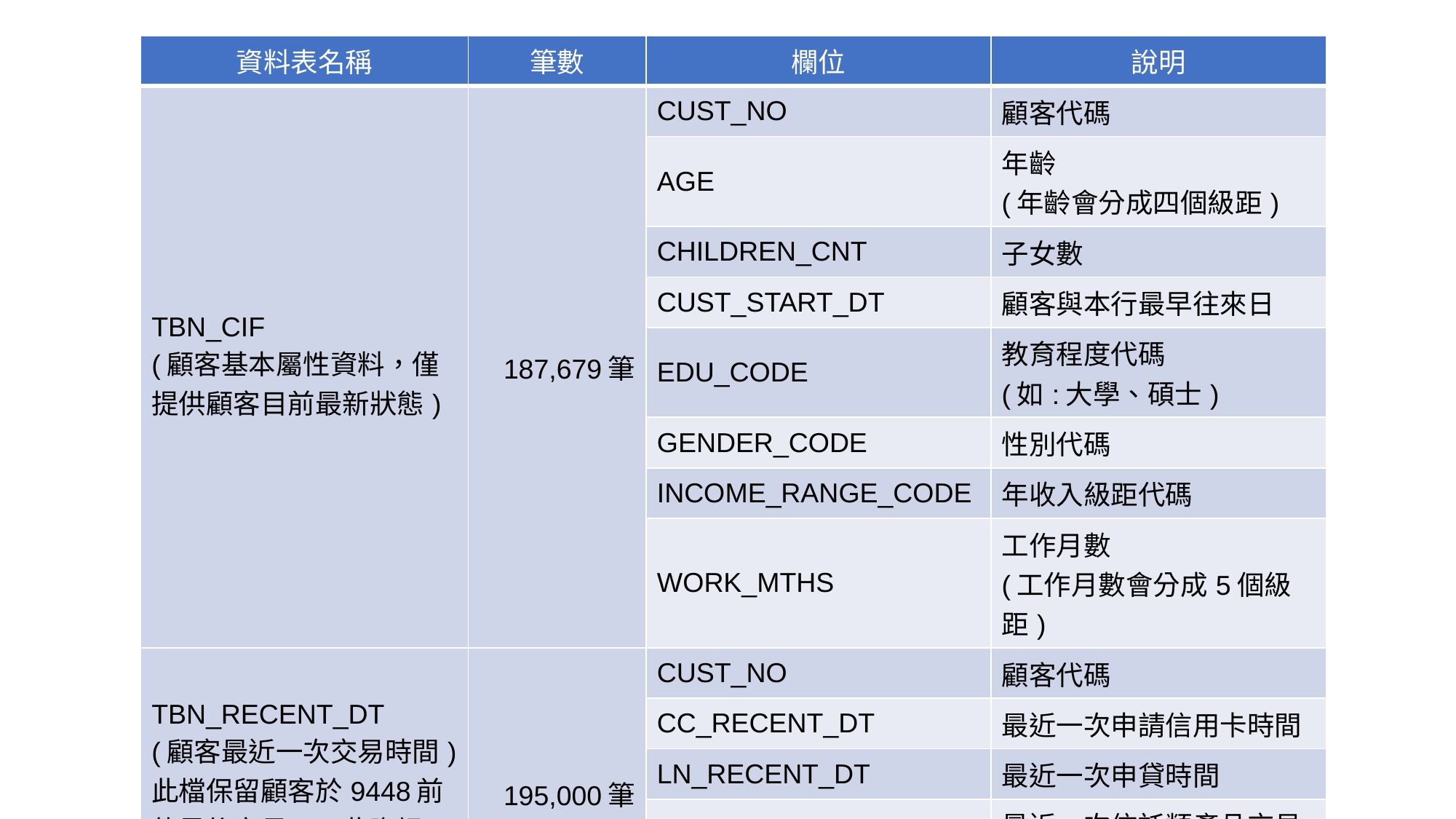

| 資料表名稱 | 筆數 | 欄位 | 說明 |
| --- | --- | --- | --- |
| TBN\_CIF (顧客基本屬性資料，僅 提供顧客目前最新狀態) | 187,679筆 | CUST\_NO | 顧客代碼 |
|  |  | AGE | 年齡 (年齡會分成四個級距) |
|  |  | CHILDREN\_CNT | 子女數 |
|  |  | CUST\_START\_DT | 顧客與本行最早往來日 |
|  |  | EDU\_CODE | 教育程度代碼 (如:大學、碩士) |
|  |  | GENDER\_CODE | 性別代碼 |
|  |  | INCOME\_RANGE\_CODE | 年收入級距代碼 |
|  |  | WORK\_MTHS | 工作月數 (工作月數會分成5個級距) |
| TBN\_RECENT\_DT (顧客最近一次交易時間) 此檔保留顧客於9448前 的最後交易日，此資訊 可用上述資料集更新 | 195,000筆 | CUST\_NO | 顧客代碼 |
|  |  | CC\_RECENT\_DT | 最近一次申請信用卡時間 |
|  |  | LN\_RECENT\_DT | 最近一次申貸時間 |
|  |  | WM\_RECENT\_DT | 最近一次信託類產品交易時間 |
|  |  | FX\_RECENT\_DT | 最近一次外匯交易時間 |